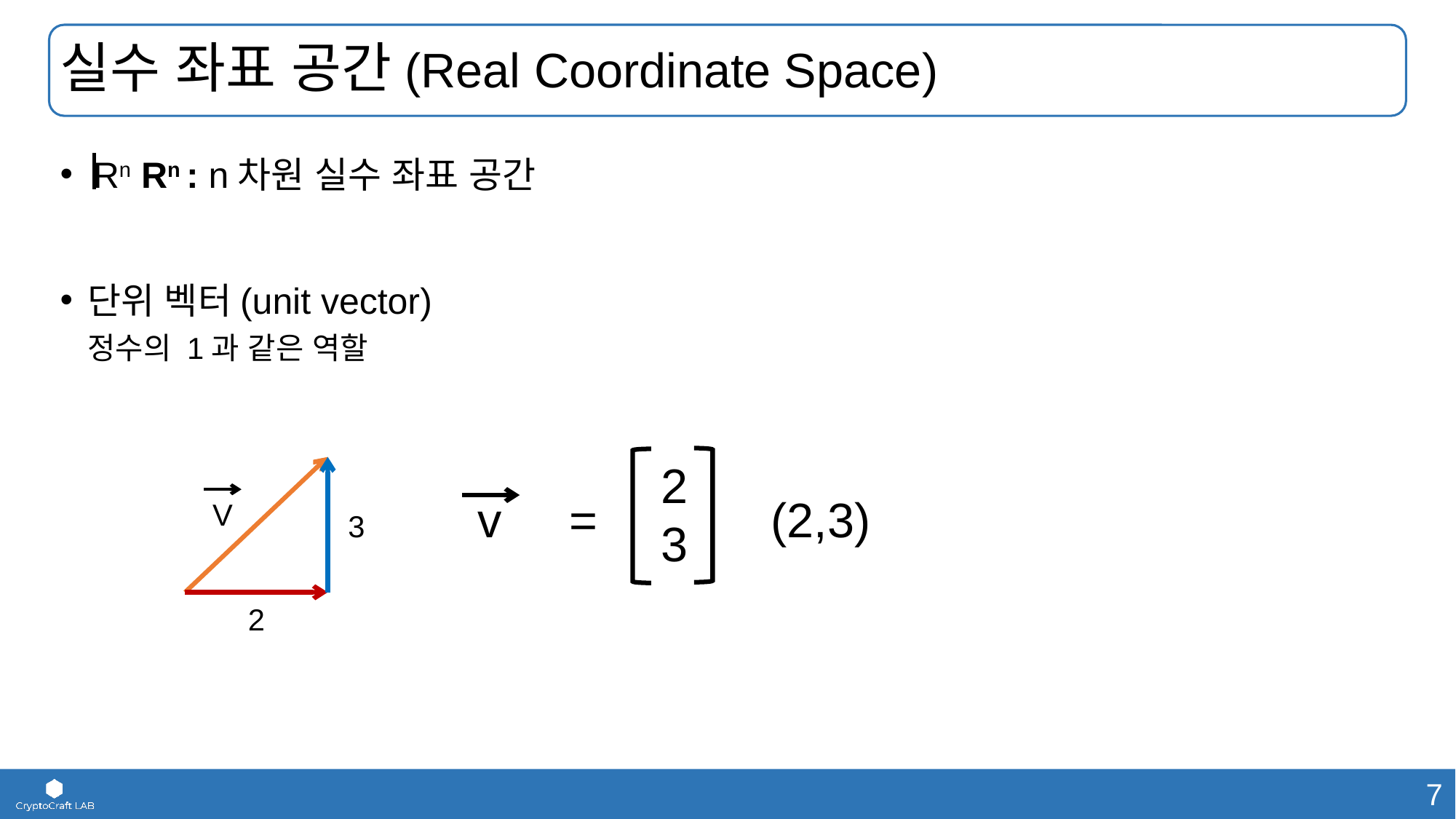

# 실수 좌표 공간(Real Coordinate Space)
 Rn Rn : n차원 실수 좌표 공간

단위 벡터(unit vector)
정수의 1과 같은 역할

2
3
V
3
2
v
=
(2,3)